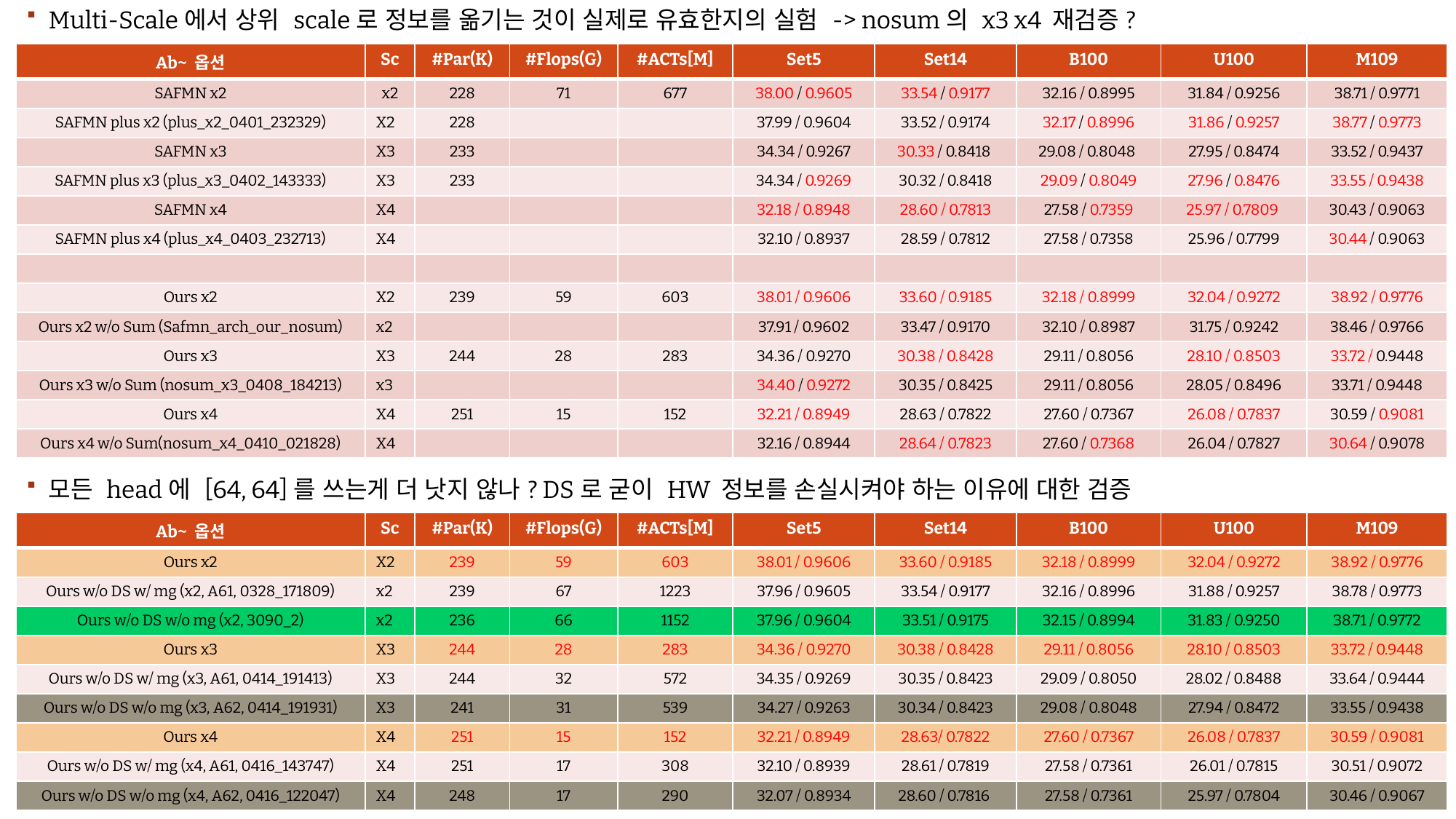

Multi-Scale에서 상위 scale로 정보를 옮기는 것이 실제로 유효한지의 실험 -> nosum의 x3 x4 재검증?
| Ab~ 옵션 | Sc | #Par(K) | #Flops(G) | #ACTs[M] | Set5 | Set14 | B100 | U100 | M109 |
| --- | --- | --- | --- | --- | --- | --- | --- | --- | --- |
| SAFMN x2 | x2 | 228 | 71 | 677 | 38.00 / 0.9605 | 33.54 / 0.9177 | 32.16 / 0.8995 | 31.84 / 0.9256 | 38.71 / 0.9771 |
| SAFMN plus x2 (plus\_x2\_0401\_232329) | X2 | 228 |  |  | 37.99 / 0.9604 | 33.52 / 0.9174 | 32.17 / 0.8996 | 31.86 / 0.9257 | 38.77 / 0.9773 |
| SAFMN x3 | X3 | 233 |  |  | 34.34 / 0.9267 | 30.33 / 0.8418 | 29.08 / 0.8048 | 27.95 / 0.8474 | 33.52 / 0.9437 |
| SAFMN plus x3 (plus\_x3\_0402\_143333) | X3 | 233 |  |  | 34.34 / 0.9269 | 30.32 / 0.8418 | 29.09 / 0.8049 | 27.96 / 0.8476 | 33.55 / 0.9438 |
| SAFMN x4 | X4 |  |  |  | 32.18 / 0.8948 | 28.60 / 0.7813 | 27.58 / 0.7359 | 25.97 / 0.7809 | 30.43 / 0.9063 |
| SAFMN plus x4 (plus\_x4\_0403\_232713) | X4 |  |  |  | 32.10 / 0.8937 | 28.59 / 0.7812 | 27.58 / 0.7358 | 25.96 / 0.7799 | 30.44 / 0.9063 |
|  |  |  |  |  |  |  |  |  |  |
| Ours x2 | X2 | 239 | 59 | 603 | 38.01 / 0.9606 | 33.60 / 0.9185 | 32.18 / 0.8999 | 32.04 / 0.9272 | 38.92 / 0.9776 |
| Ours x2 w/o Sum (Safmn\_arch\_our\_nosum) | x2 |  |  |  | 37.91 / 0.9602 | 33.47 / 0.9170 | 32.10 / 0.8987 | 31.75 / 0.9242 | 38.46 / 0.9766 |
| Ours x3 | X3 | 244 | 28 | 283 | 34.36 / 0.9270 | 30.38 / 0.8428 | 29.11 / 0.8056 | 28.10 / 0.8503 | 33.72 / 0.9448 |
| Ours x3 w/o Sum (nosum\_x3\_0408\_184213) | x3 |  |  |  | 34.40 / 0.9272 | 30.35 / 0.8425 | 29.11 / 0.8056 | 28.05 / 0.8496 | 33.71 / 0.9448 |
| Ours x4 | X4 | 251 | 15 | 152 | 32.21 / 0.8949 | 28.63 / 0.7822 | 27.60 / 0.7367 | 26.08 / 0.7837 | 30.59 / 0.9081 |
| Ours x4 w/o Sum(nosum\_x4\_0410\_021828) | X4 |  |  |  | 32.16 / 0.8944 | 28.64 / 0.7823 | 27.60 / 0.7368 | 26.04 / 0.7827 | 30.64 / 0.9078 |
모든 head에 [64, 64]를 쓰는게 더 낫지 않나? DS로 굳이 HW 정보를 손실시켜야 하는 이유에 대한 검증
| Ab~ 옵션 | Sc | #Par(K) | #Flops(G) | #ACTs[M] | Set5 | Set14 | B100 | U100 | M109 |
| --- | --- | --- | --- | --- | --- | --- | --- | --- | --- |
| Ours x2 | X2 | 239 | 59 | 603 | 38.01 / 0.9606 | 33.60 / 0.9185 | 32.18 / 0.8999 | 32.04 / 0.9272 | 38.92 / 0.9776 |
| Ours w/o DS w/ mg (x2, A61, 0328\_171809) | x2 | 239 | 67 | 1223 | 37.96 / 0.9605 | 33.54 / 0.9177 | 32.16 / 0.8996 | 31.88 / 0.9257 | 38.78 / 0.9773 |
| Ours w/o DS w/o mg (x2, 3090\_2) | x2 | 236 | 66 | 1152 | 37.96 / 0.9604 | 33.51 / 0.9175 | 32.15 / 0.8994 | 31.83 / 0.9250 | 38.71 / 0.9772 |
| Ours x3 | X3 | 244 | 28 | 283 | 34.36 / 0.9270 | 30.38 / 0.8428 | 29.11 / 0.8056 | 28.10 / 0.8503 | 33.72 / 0.9448 |
| Ours w/o DS w/ mg (x3, A61, 0414\_191413) | X3 | 244 | 32 | 572 | 34.35 / 0.9269 | 30.35 / 0.8423 | 29.09 / 0.8050 | 28.02 / 0.8488 | 33.64 / 0.9444 |
| Ours w/o DS w/o mg (x3, A62, 0414\_191931) | X3 | 241 | 31 | 539 | 34.27 / 0.9263 | 30.34 / 0.8423 | 29.08 / 0.8048 | 27.94 / 0.8472 | 33.55 / 0.9438 |
| Ours x4 | X4 | 251 | 15 | 152 | 32.21 / 0.8949 | 28.63/ 0.7822 | 27.60 / 0.7367 | 26.08 / 0.7837 | 30.59 / 0.9081 |
| Ours w/o DS w/ mg (x4, A61, 0416\_143747) | X4 | 251 | 17 | 308 | 32.10 / 0.8939 | 28.61 / 0.7819 | 27.58 / 0.7361 | 26.01 / 0.7815 | 30.51 / 0.9072 |
| Ours w/o DS w/o mg (x4, A62, 0416\_122047) | X4 | 248 | 17 | 290 | 32.07 / 0.8934 | 28.60 / 0.7816 | 27.58 / 0.7361 | 25.97 / 0.7804 | 30.46 / 0.9067 |